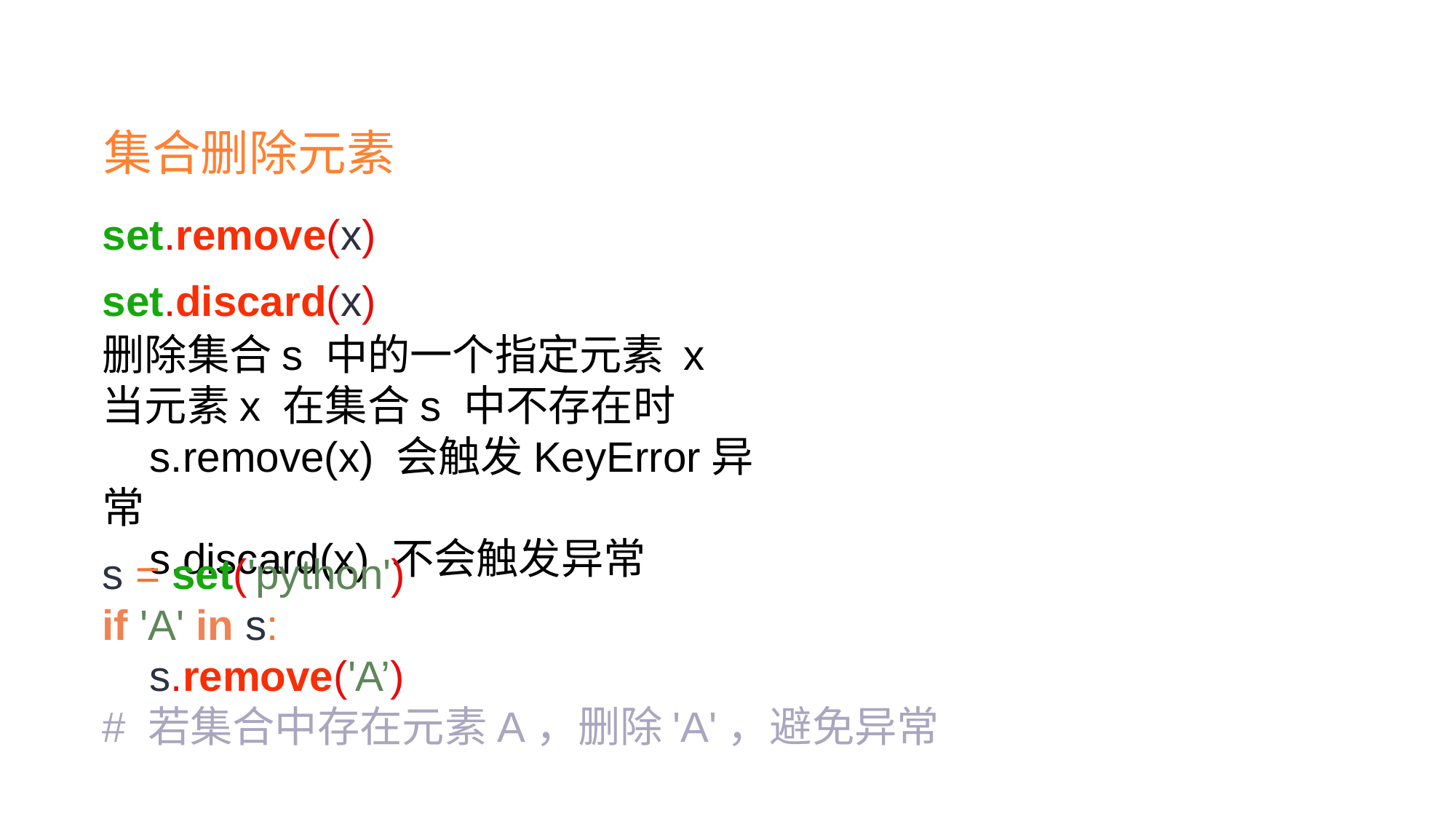

集合删除元素
set.remove(x)
set.discard(x)
删除集合s 中的一个指定元素 x
当元素x 在集合s 中不存在时
    s.remove(x) 会触发KeyError异常
    s.discard(x) 不会触发异常
s = set('python')
if 'A' in s:
    s.remove('A’)
# 若集合中存在元素A，删除'A'，避免异常